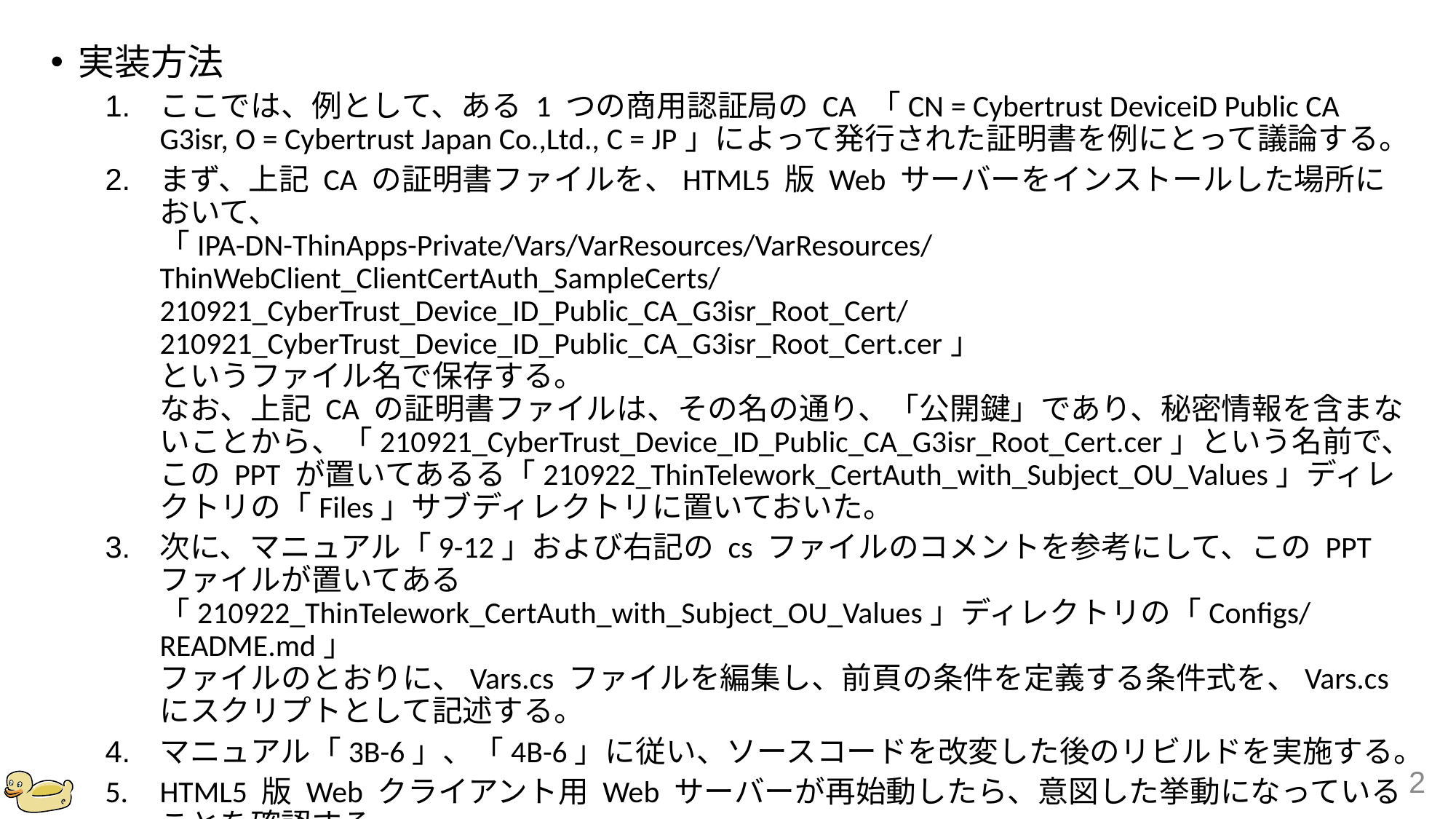

実装方法
ここでは、例として、ある 1 つの商用認証局の CA 「CN = Cybertrust DeviceiD Public CA G3isr, O = Cybertrust Japan Co.,Ltd., C = JP」によって発行された証明書を例にとって議論する。
まず、上記 CA の証明書ファイルを、HTML5 版 Web サーバーをインストールした場所において、
「IPA-DN-ThinApps-Private/Vars/VarResources/VarResources/ThinWebClient_ClientCertAuth_SampleCerts/210921_CyberTrust_Device_ID_Public_CA_G3isr_Root_Cert/210921_CyberTrust_Device_ID_Public_CA_G3isr_Root_Cert.cer」
というファイル名で保存する。
なお、上記 CA の証明書ファイルは、その名の通り、「公開鍵」であり、秘密情報を含まないことから、「210921_CyberTrust_Device_ID_Public_CA_G3isr_Root_Cert.cer」という名前で、この PPT が置いてあるる「210922_ThinTelework_CertAuth_with_Subject_OU_Values」ディレクトリの「Files」サブディレクトリに置いておいた。
次に、マニュアル「9-12」および右記の cs ファイルのコメントを参考にして、この PPT ファイルが置いてある
「210922_ThinTelework_CertAuth_with_Subject_OU_Values」ディレクトリの「Configs/README.md」
ファイルのとおりに、Vars.cs ファイルを編集し、前頁の条件を定義する条件式を、Vars.cs にスクリプトとして記述する。
マニュアル「3B-6」、「4B-6」に従い、ソースコードを改変した後のリビルドを実施する。
HTML5 版 Web クライアント用 Web サーバーが再始動したら、意図した挙動になっていることを確認する。
2